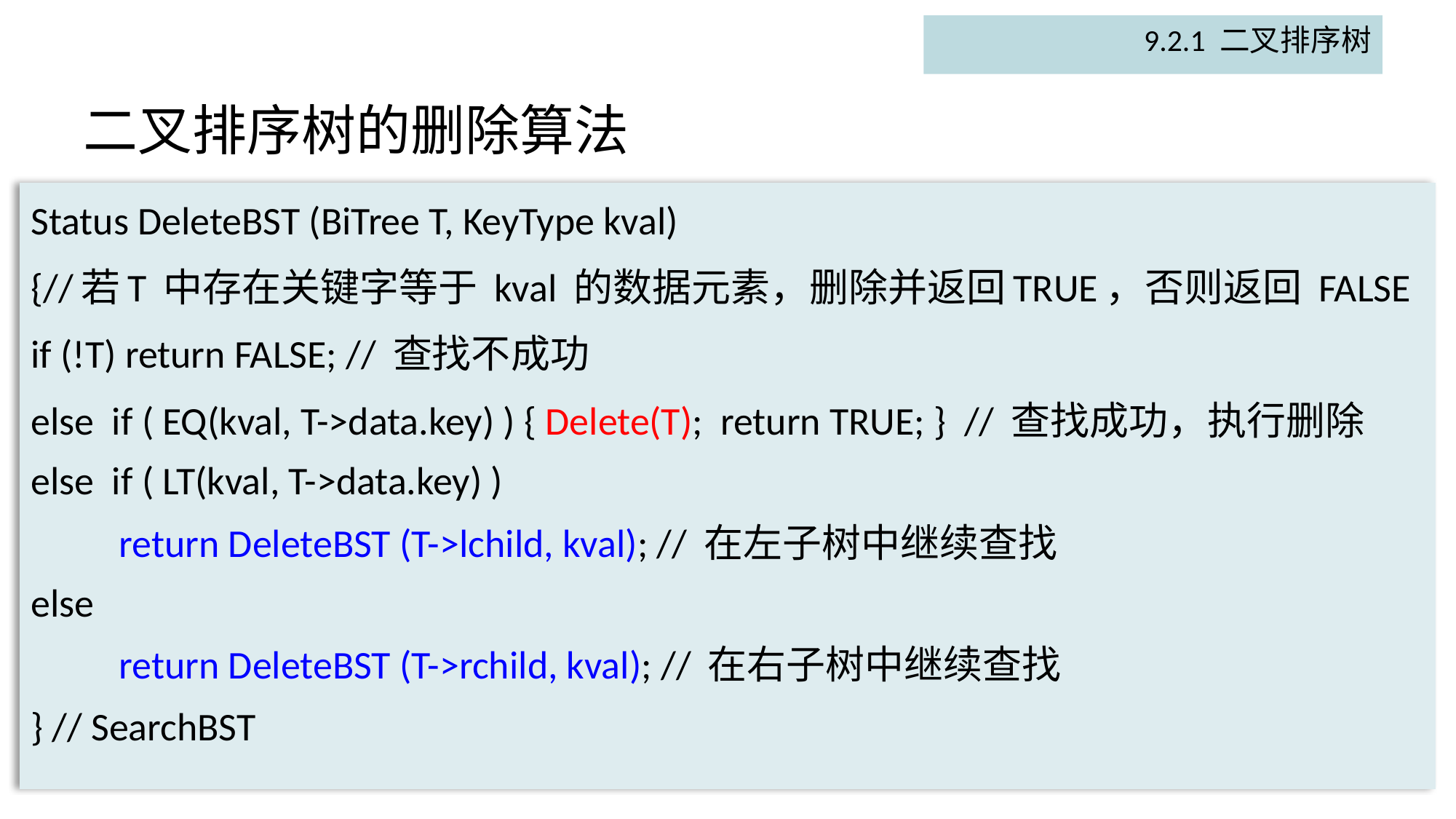

9.2.1 二叉排序树
# 二叉排序树的删除算法
Status DeleteBST (BiTree T, KeyType kval)
{//若T 中存在关键字等于 kval 的数据元素，删除并返回TRUE，否则返回 FALSE
if (!T) return FALSE; // 查找不成功
else  if ( EQ(kval, T->data.key) ) { Delete(T);  return TRUE; }  // 查找成功，执行删除
else  if ( LT(kval, T->data.key) )
 	return DeleteBST (T->lchild, kval); // 在左子树中继续查找
else
	return DeleteBST (T->rchild, kval); // 在右子树中继续查找
} // SearchBST